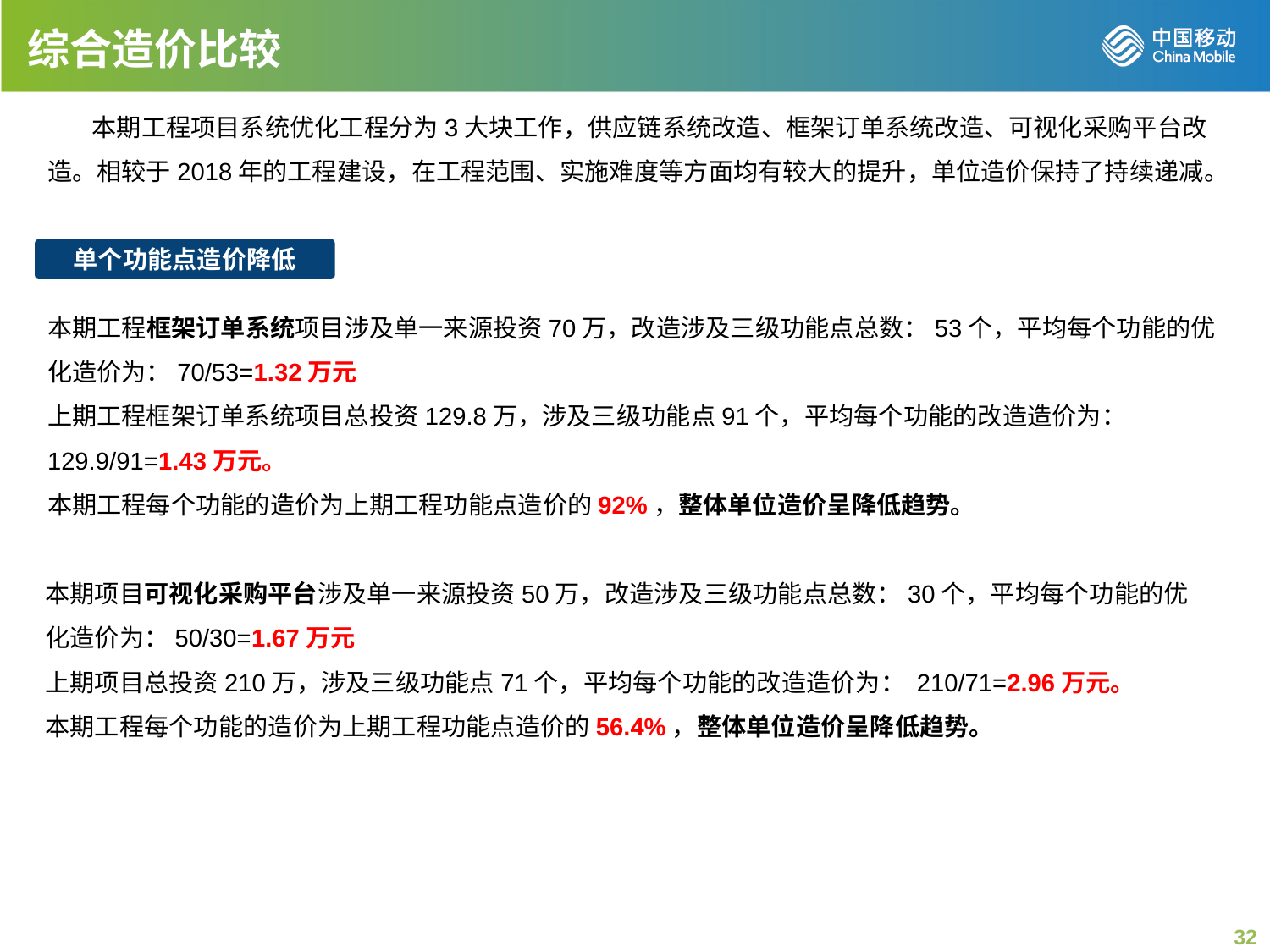

综合造价比较
       本期工程项目系统优化工程分为3大块工作，供应链系统改造、框架订单系统改造、可视化采购平台改造。相较于2018年的工程建设，在工程范围、实施难度等方面均有较大的提升，单位造价保持了持续递减。
单个功能点造价降低
本期工程框架订单系统项目涉及单一来源投资70万，改造涉及三级功能点总数：53个，平均每个功能的优化造价为：70/53=1.32万元
上期工程框架订单系统项目总投资129.8万，涉及三级功能点91个，平均每个功能的改造造价为：129.9/91=1.43万元。
本期工程每个功能的造价为上期工程功能点造价的92%，整体单位造价呈降低趋势。
本期项目可视化采购平台涉及单一来源投资50万，改造涉及三级功能点总数：30个，平均每个功能的优化造价为：50/30=1.67万元
上期项目总投资210万，涉及三级功能点71个，平均每个功能的改造造价为： 210/71=2.96万元。
本期工程每个功能的造价为上期工程功能点造价的56.4%，整体单位造价呈降低趋势。